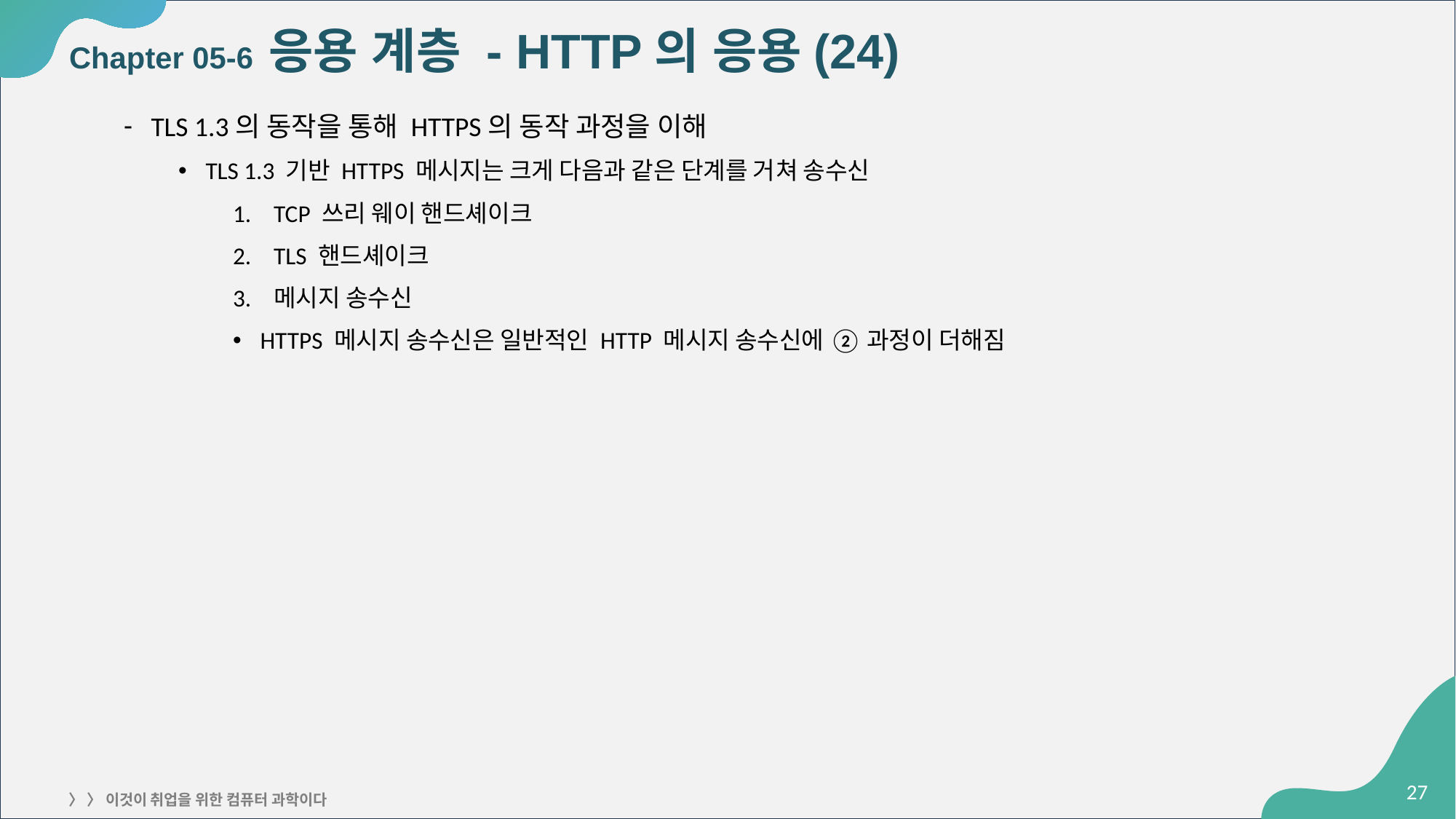

# Chapter 05-6 응용 계층 - HTTP의 응용(24)
TLS 1.3의 동작을 통해 HTTPS의 동작 과정을 이해
TLS 1.3 기반 HTTPS 메시지는 크게 다음과 같은 단계를 거쳐 송수신
TCP 쓰리 웨이 핸드셰이크
TLS 핸드셰이크
메시지 송수신
HTTPS 메시지 송수신은 일반적인 HTTP 메시지 송수신에 ② 과정이 더해짐
27
〉 〉 이것이 취업을 위한 컴퓨터 과학이다